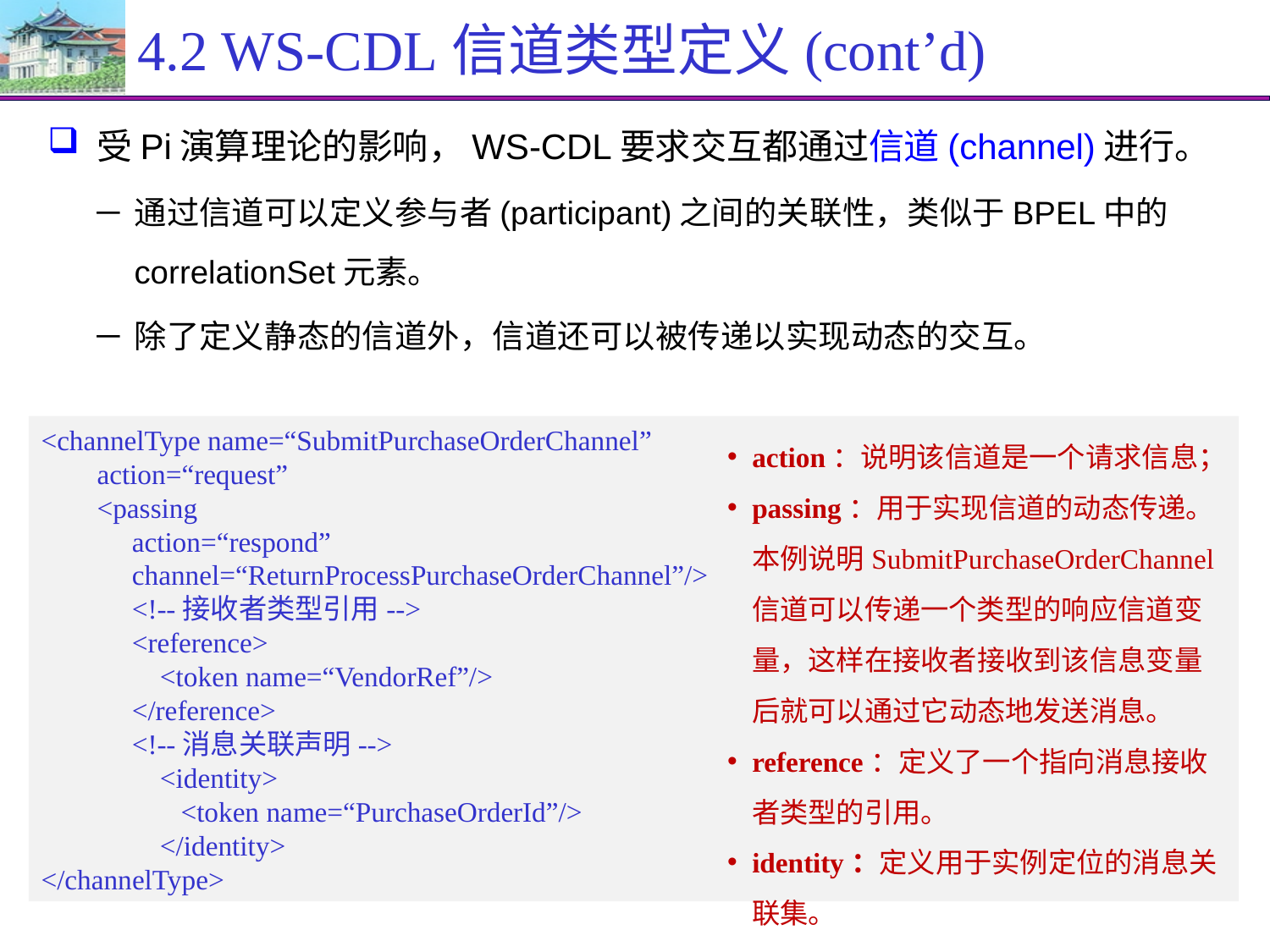

# 4.2 WS-CDL信道类型定义(cont’d)
受Pi演算理论的影响，WS-CDL要求交互都通过信道(channel)进行。
通过信道可以定义参与者(participant)之间的关联性，类似于BPEL中的correlationSet元素。
除了定义静态的信道外，信道还可以被传递以实现动态的交互。
<channelType name=“SubmitPurchaseOrderChannel”
        action=“request”
        <passing
             action=“respond”
             channel=“ReturnProcessPurchaseOrderChannel”/>
             <!--接收者类型引用-->
             <reference>
                 <token name=“VendorRef”/>
             </reference>
             <!--消息关联声明-->
                 <identity>
                    <token name=“PurchaseOrderId”/>
                 </identity>
</channelType>
action：说明该信道是一个请求信息；
passing：用于实现信道的动态传递。本例说明SubmitPurchaseOrderChannel信道可以传递一个类型的响应信道变量，这样在接收者接收到该信息变量后就可以通过它动态地发送消息。
reference：定义了一个指向消息接收者类型的引用。
identity：定义用于实例定位的消息关联集。